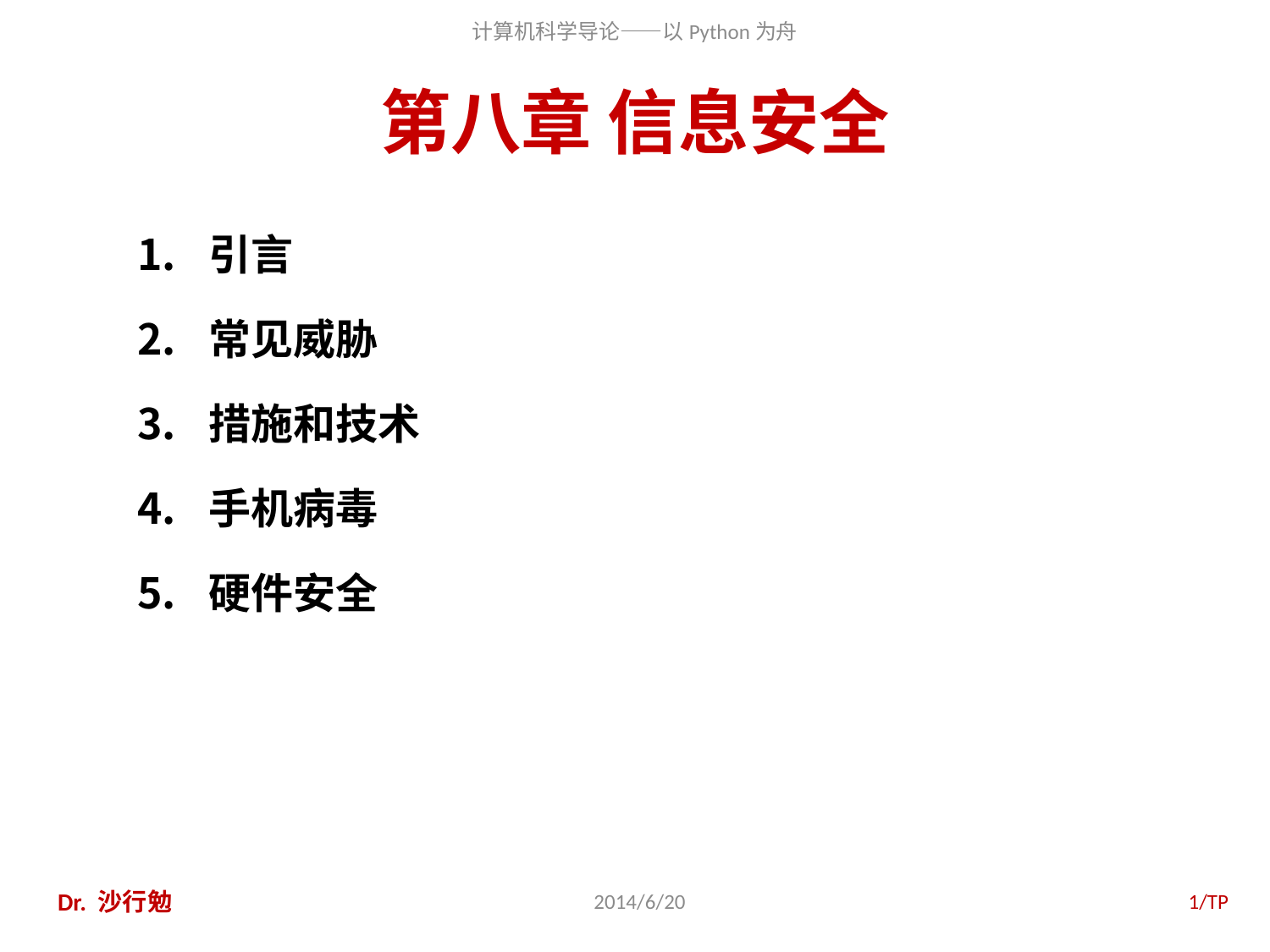

# 第八章 信息安全
引言
常见威胁
措施和技术
手机病毒
硬件安全
Dr. 沙行勉
2014/6/20
1/TP